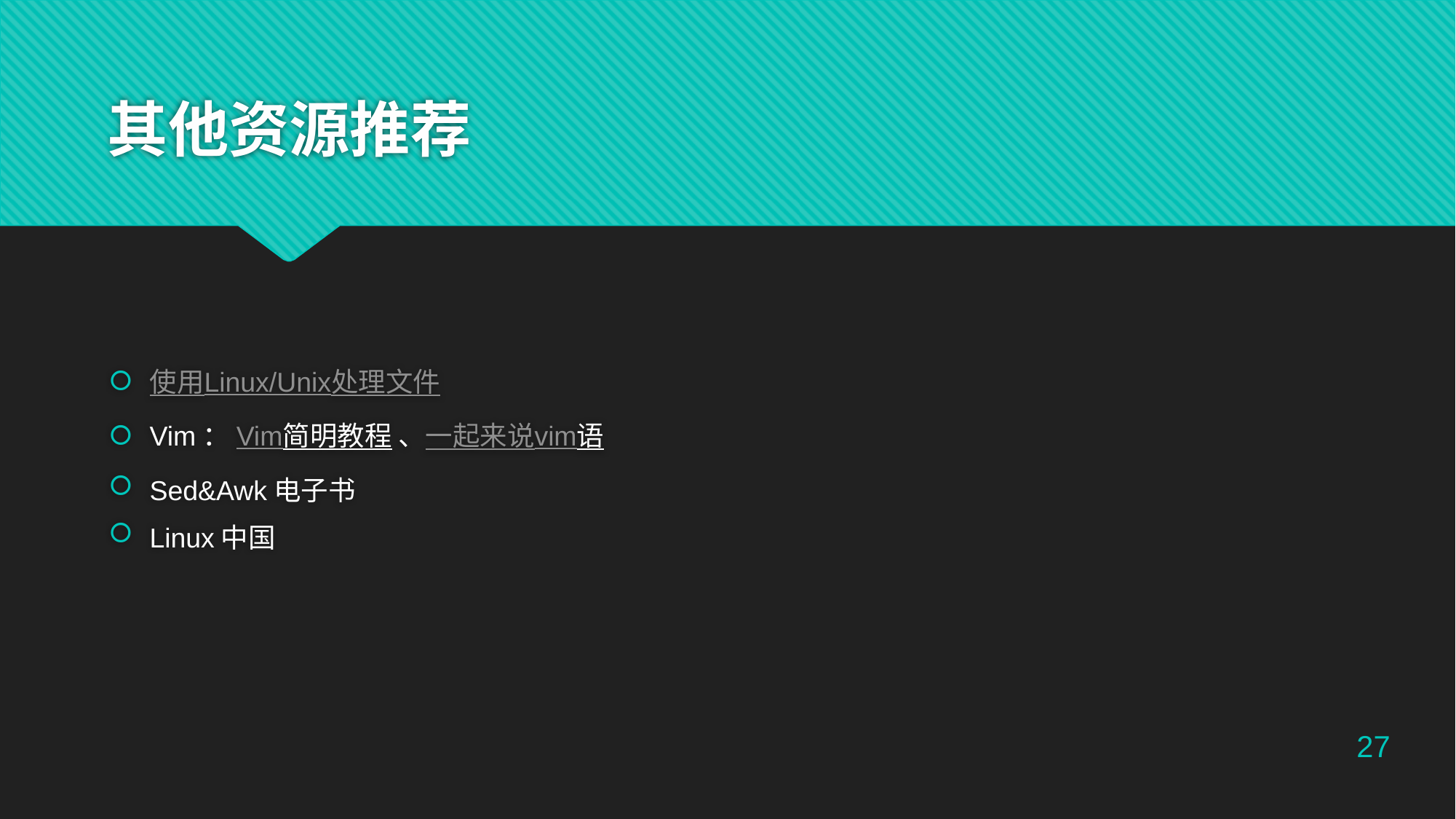

# 其他资源推荐
使用Linux/Unix处理文件
Vim：Vim简明教程 、一起来说vim语
Sed&Awk电子书
Linux中国

27